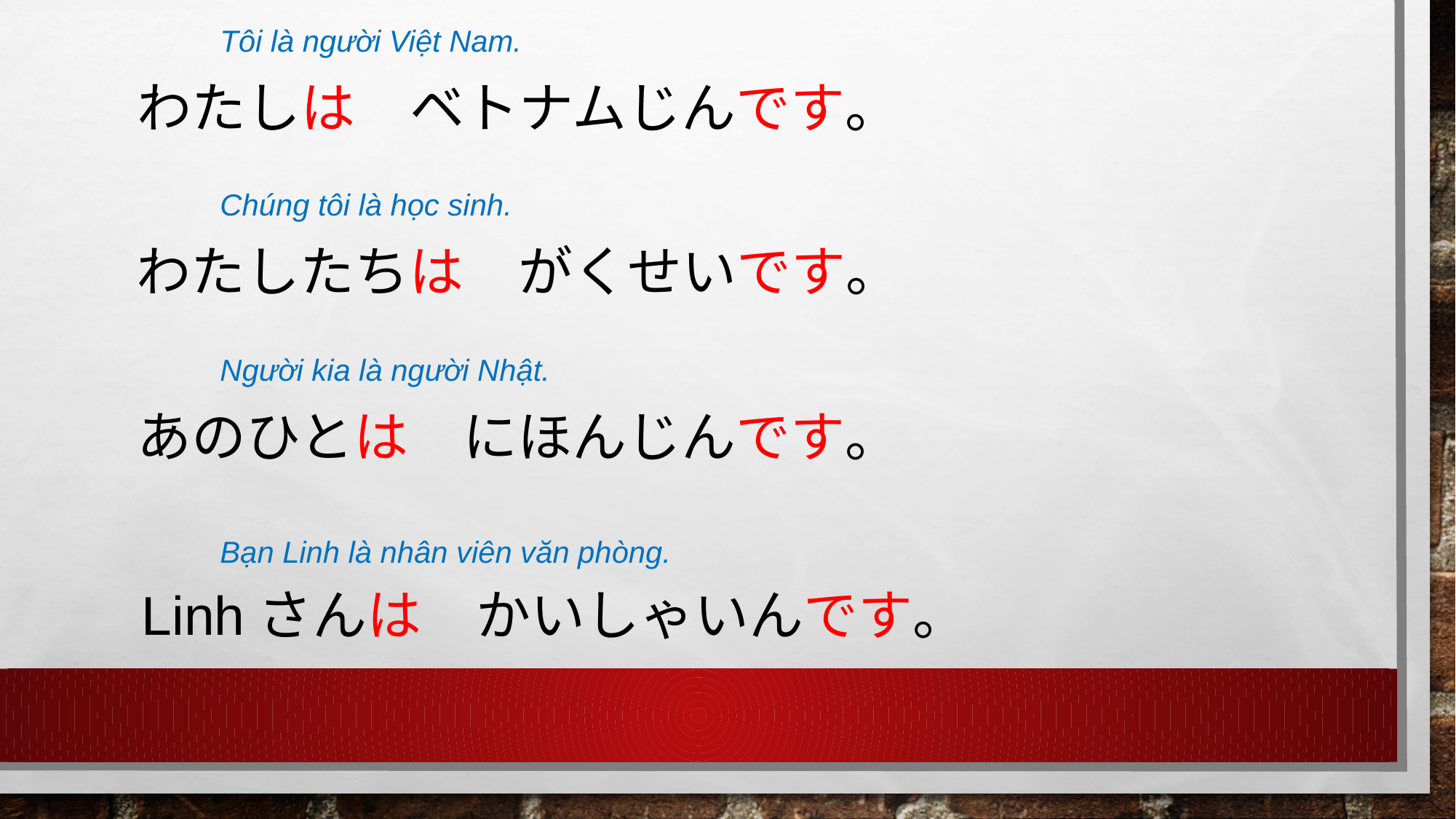

Tôi là người Việt Nam.
わたしは　ベトナムじんです。
Chúng tôi là học sinh.
わたしたちは　がくせいです。
Người kia là người Nhật.
あのひとは　にほんじんです。
Bạn Linh là nhân viên văn phòng.
Linhさんは　かいしゃいんです。